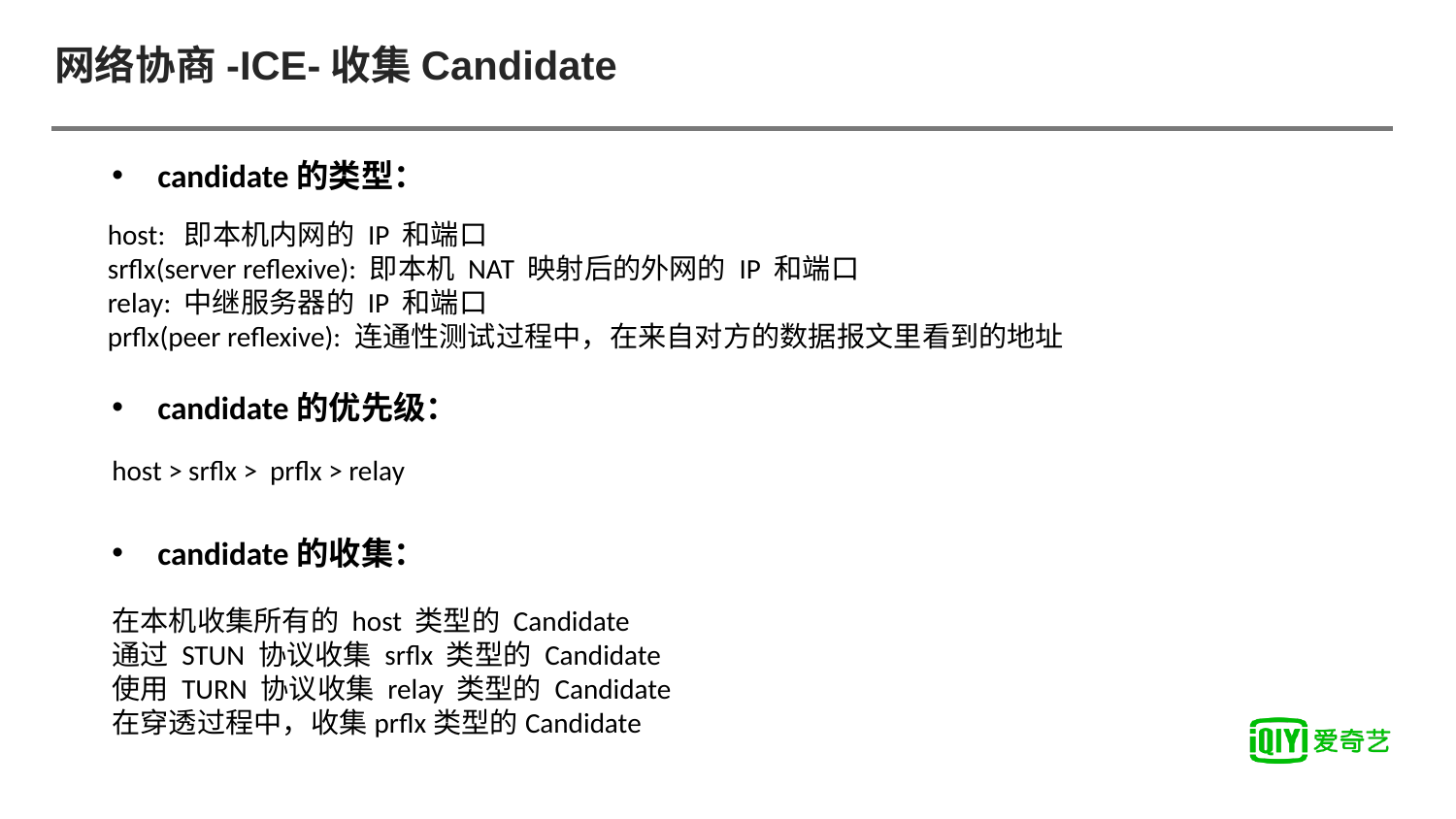

# 网络协商-ICE-收集Candidate
candidate的类型：
host:  即本机内网的 IP 和端口
srflx(server reflexive): 即本机 NAT 映射后的外网的 IP 和端口
relay: 中继服务器的 IP 和端口
prflx(peer reflexive): 连通性测试过程中，在来自对方的数据报文里看到的地址
candidate的优先级：
host > srflx >  prflx > relay
candidate的收集：
在本机收集所有的 host 类型的 Candidate
通过 STUN 协议收集 srflx 类型的 Candidate
使用 TURN 协议收集 relay 类型的 Candidate
在穿透过程中，收集prflx类型的Candidate